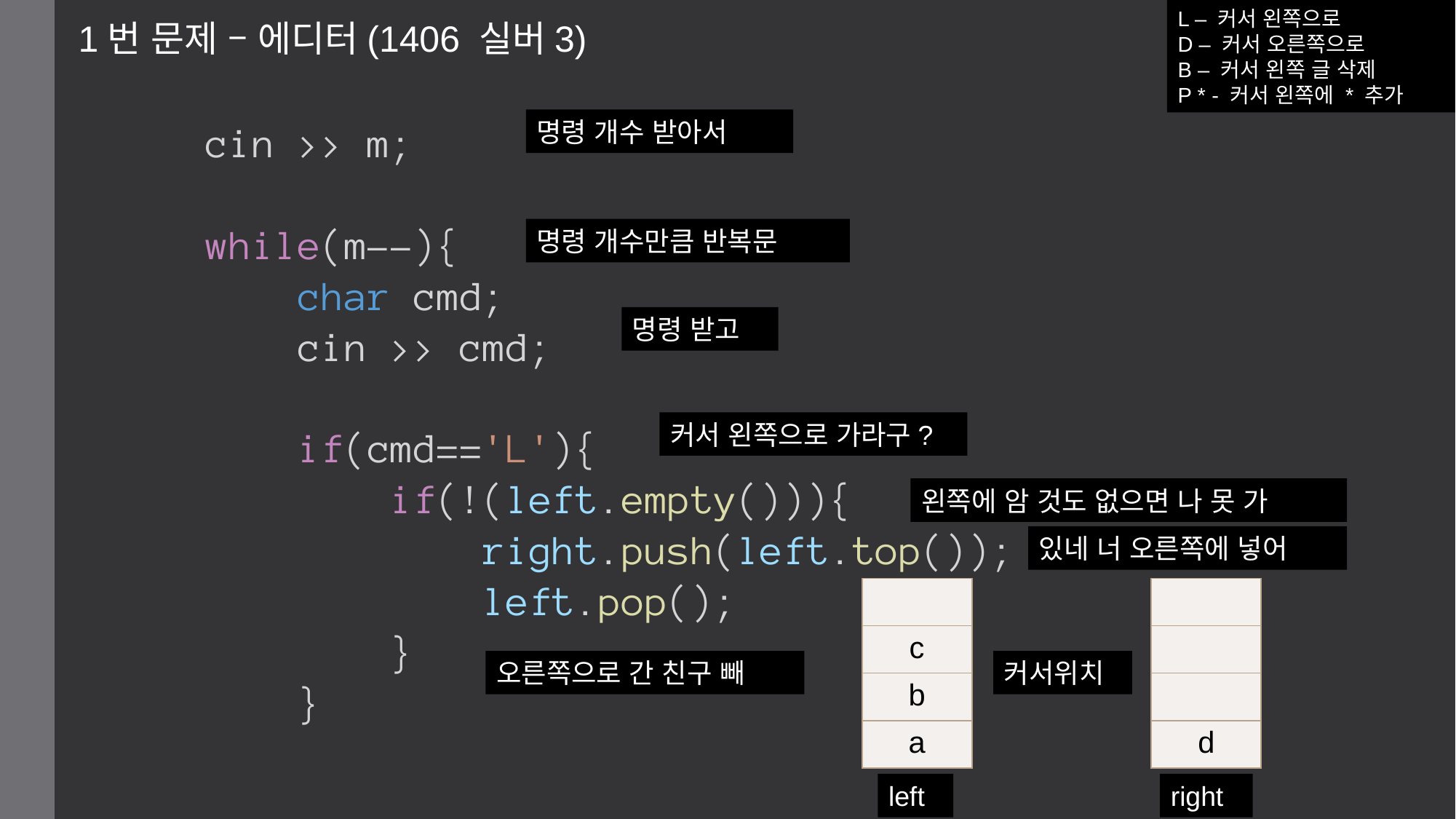

L – 커서 왼쪽으로
D – 커서 오른쪽으로
B – 커서 왼쪽 글 삭제
P * - 커서 왼쪽에 * 추가
1번 문제 – 에디터(1406 실버3)
    cin >> m;

    while(m--){
        char cmd;
        cin >> cmd;

        if(cmd=='L'){
            if(!(left.empty())){
                right.push(left.top());
                left.pop();
            }
        }
명령 개수 받아서
명령 개수만큼 반복문
명령 받고
커서 왼쪽으로 가라구?
왼쪽에 암 것도 없으면 나 못 가
있네 너 오른쪽에 넣어
|  |
| --- |
| c |
| b |
| a |
|  |
| --- |
|  |
|  |
| d |
오른쪽으로 간 친구 빼
커서위치
left
right